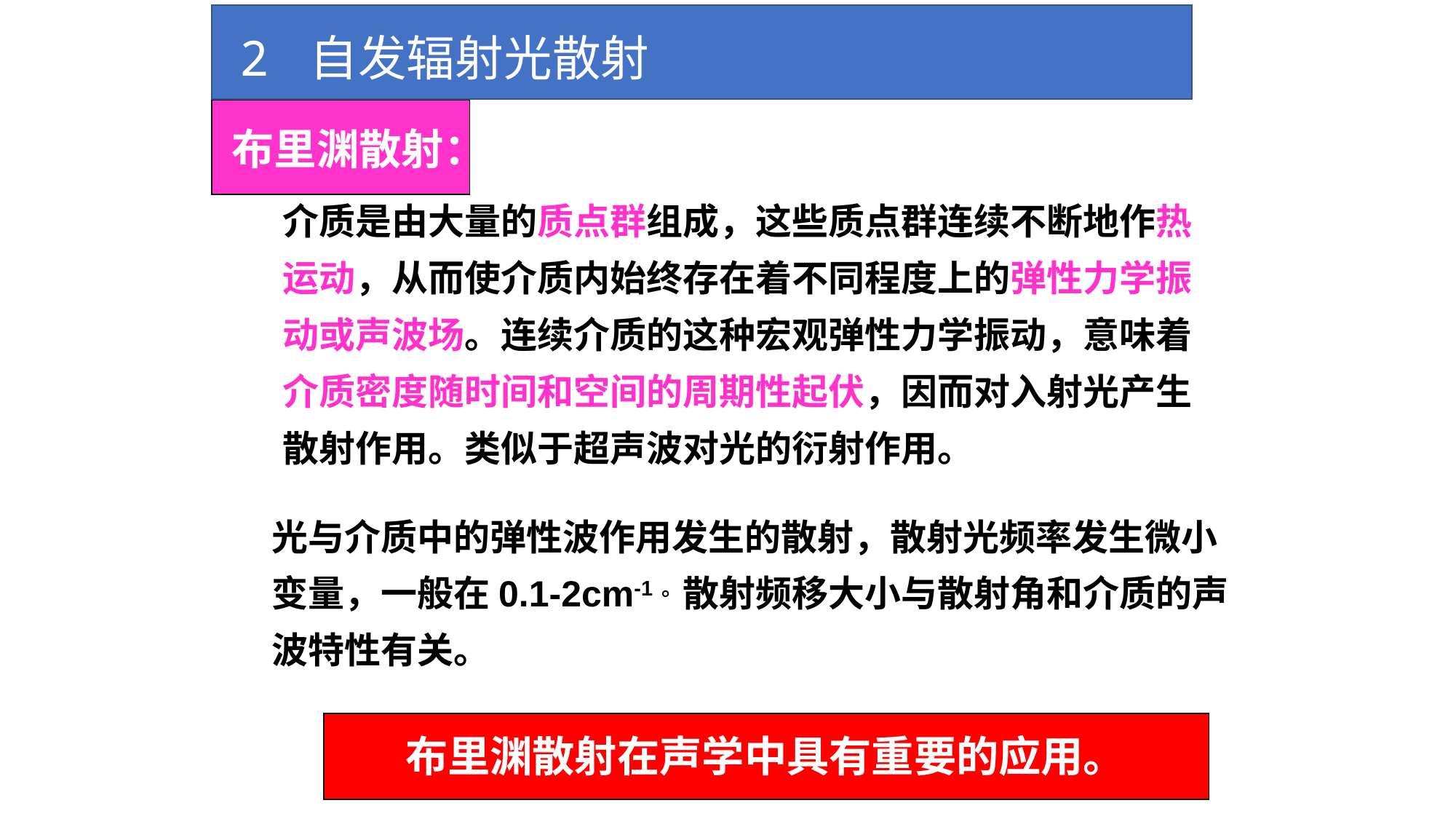

2 自发辐射光散射
2 自发辐射光散射

布里渊散射：
介质是由大量的质点群组成，这些质点群连续不断地作热运动，从而使介质内始终存在着不同程度上的弹性力学振动或声波场。连续介质的这种宏观弹性力学振动，意味着介质密度随时间和空间的周期性起伏，因而对入射光产生散射作用。类似于超声波对光的衍射作用。
光与介质中的弹性波作用发生的散射，散射光频率发生微小
变量，一般在0.1-2cm-1。散射频移大小与散射角和介质的声
波特性有关。

布里渊散射在声学中具有重要的应用。